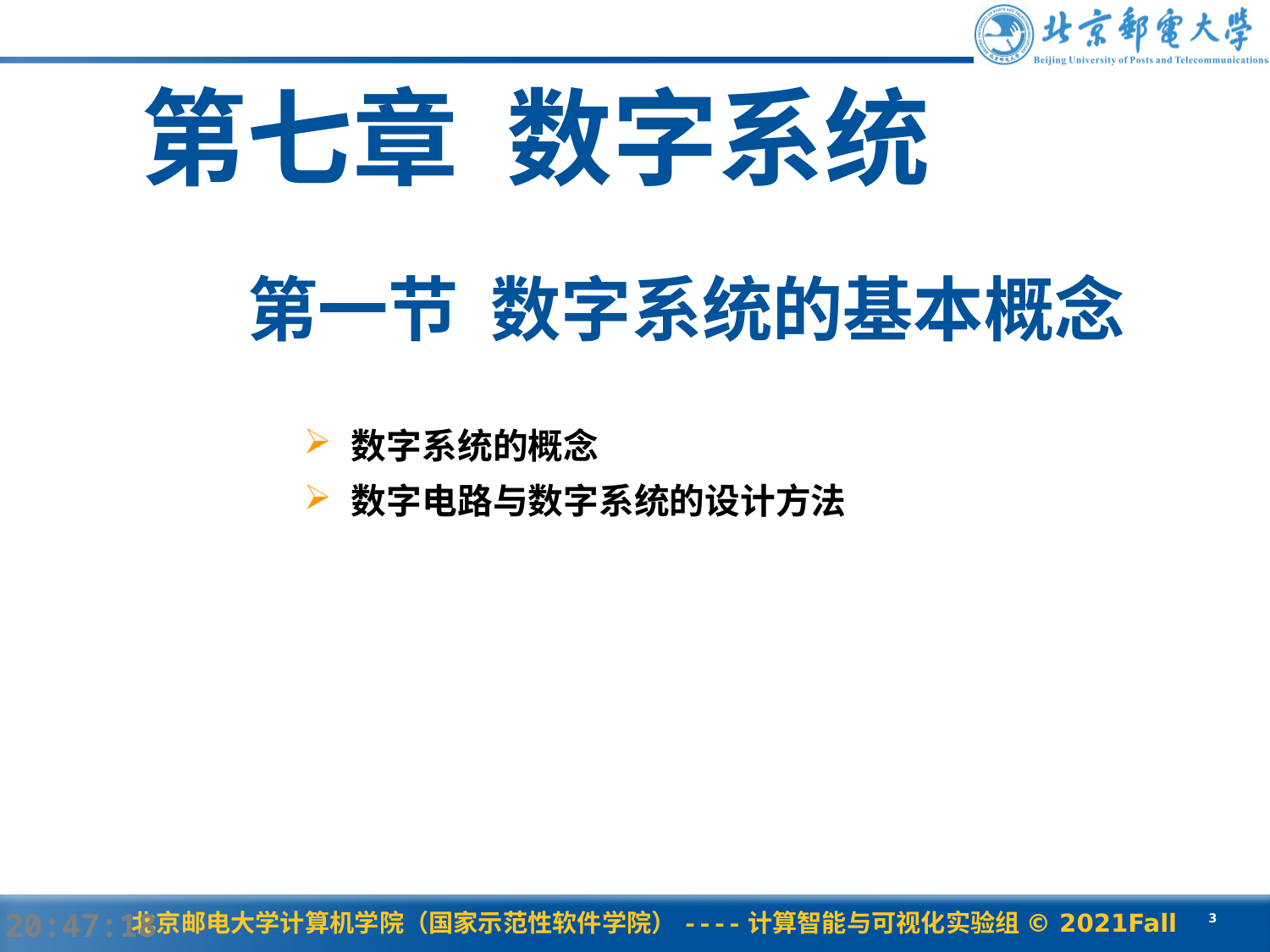

第七章  数字系统
# 第一节  数字系统的基本概念
数字系统的概念
数字电路与数字系统的设计方法